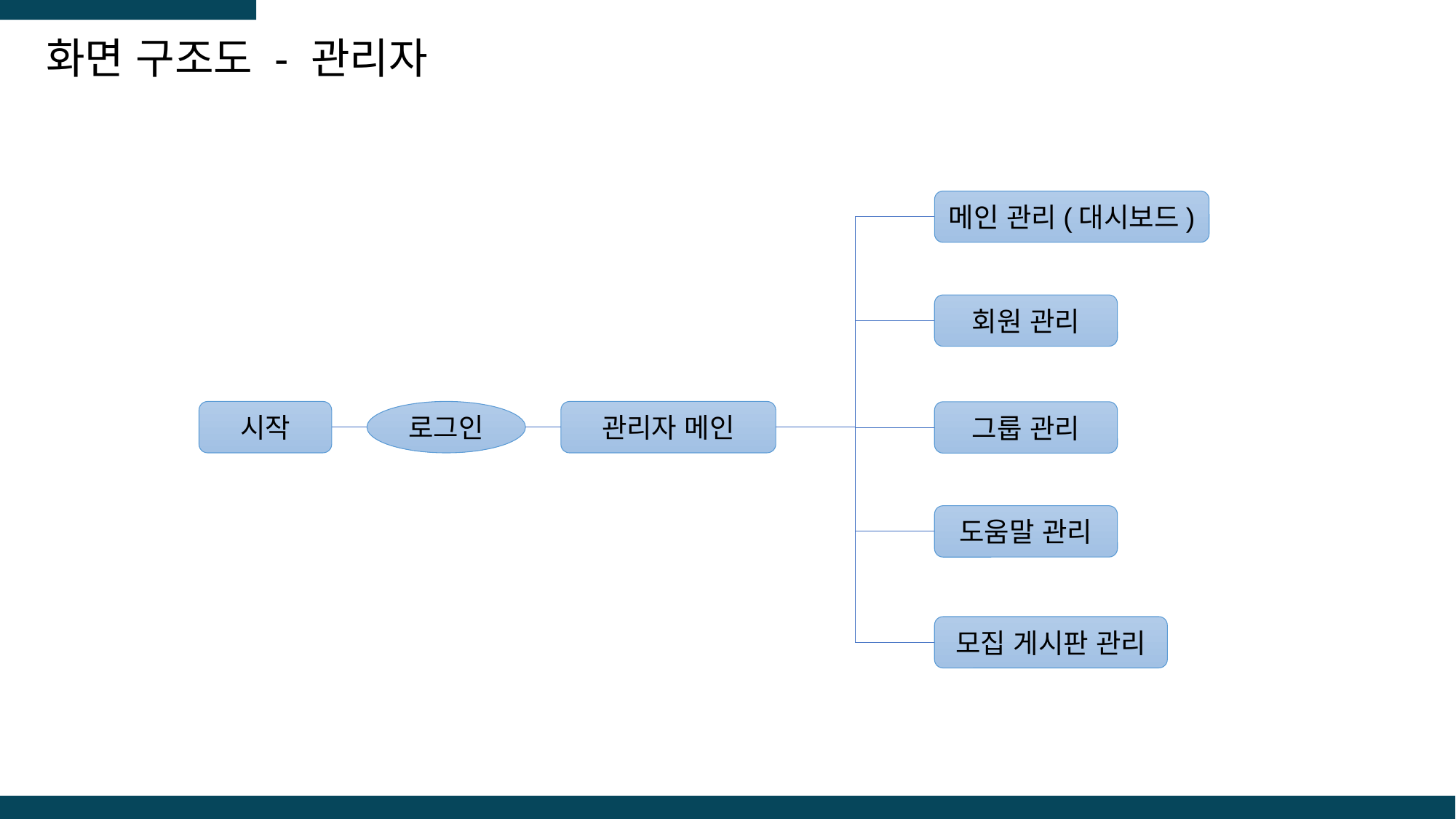

# 화면 구조도 - 관리자
메인 관리(대시보드)
회원 관리
시작
관리자 메인
로그인
그룹 관리
도움말 관리
모집 게시판 관리